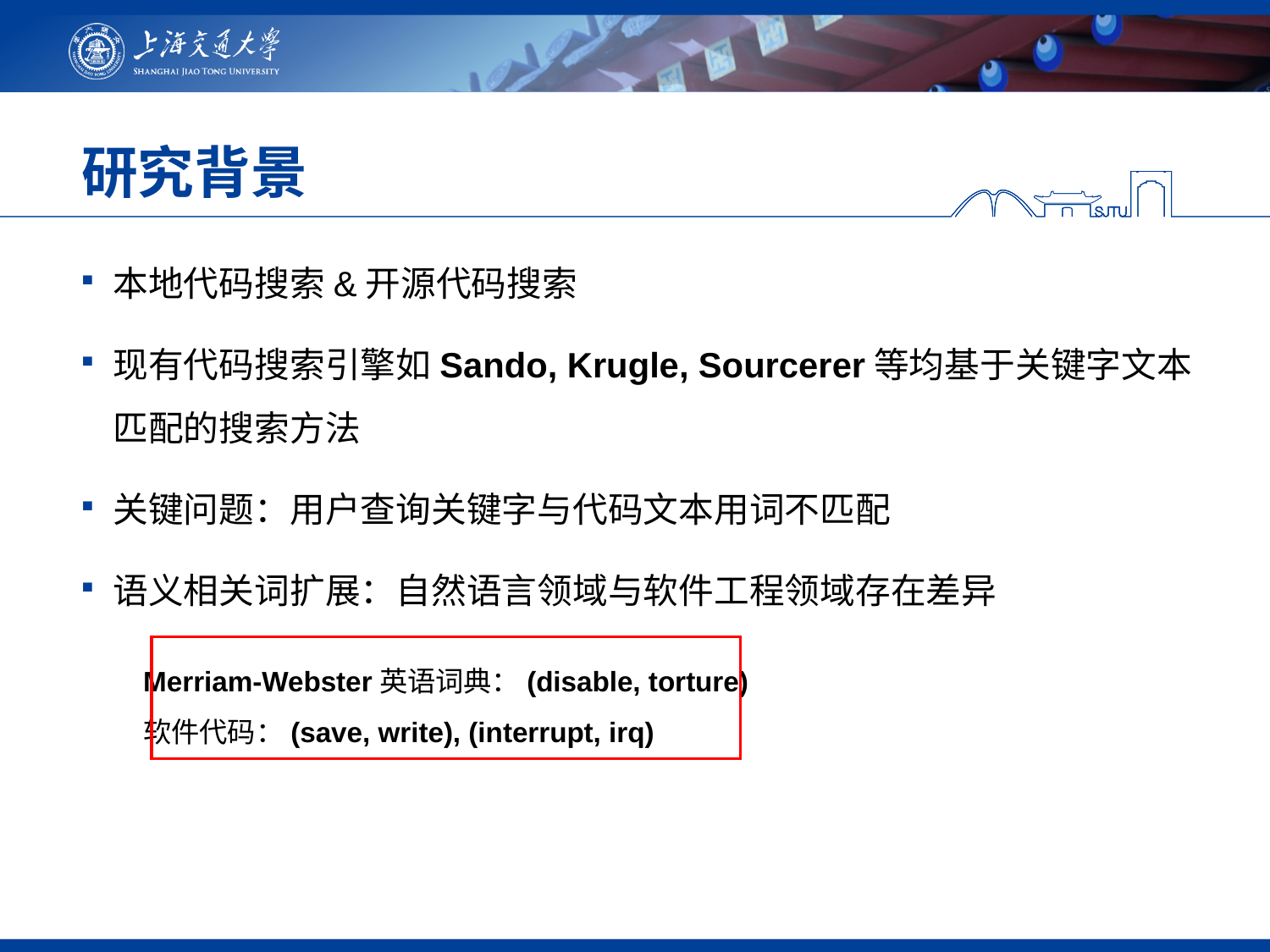

# 研究背景
本地代码搜索&开源代码搜索
现有代码搜索引擎如Sando, Krugle, Sourcerer等均基于关键字文本匹配的搜索方法
关键问题：用户查询关键字与代码文本用词不匹配
语义相关词扩展：自然语言领域与软件工程领域存在差异

Merriam-Webster英语词典：(disable, torture)
软件代码：(save, write), (interrupt, irq)